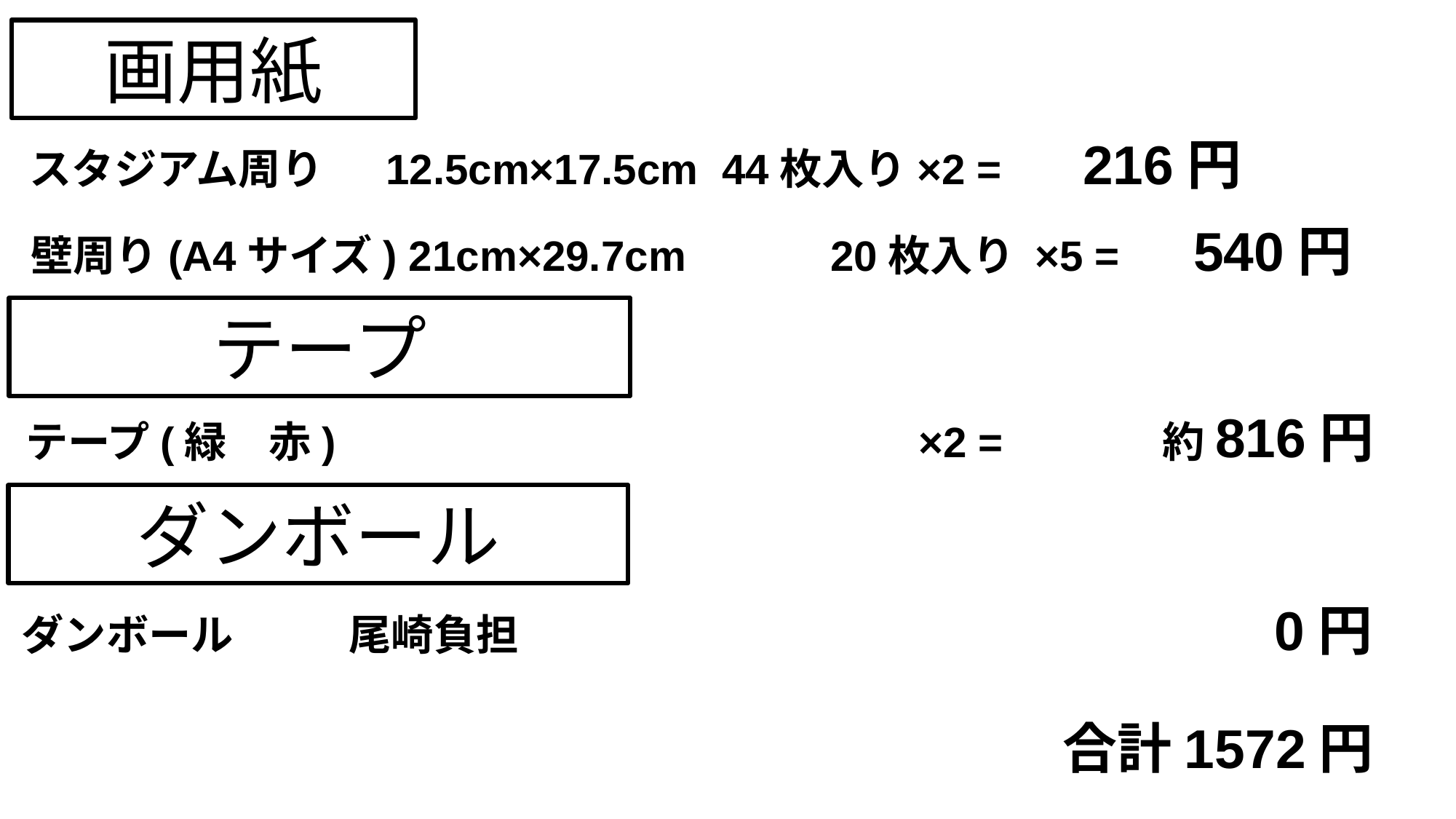

画用紙
スタジアム周り　 12.5cm×17.5cm  44枚入り×2 =	      216円
壁周り(A4サイズ) 21cm×29.7cm	   20枚入り ×5 =	      540円
テープ
テープ(緑　赤)    	　　				 ×2 =  	   約816円
ダンボール
ダンボール  	尾崎負担   							　0円
合計1572円